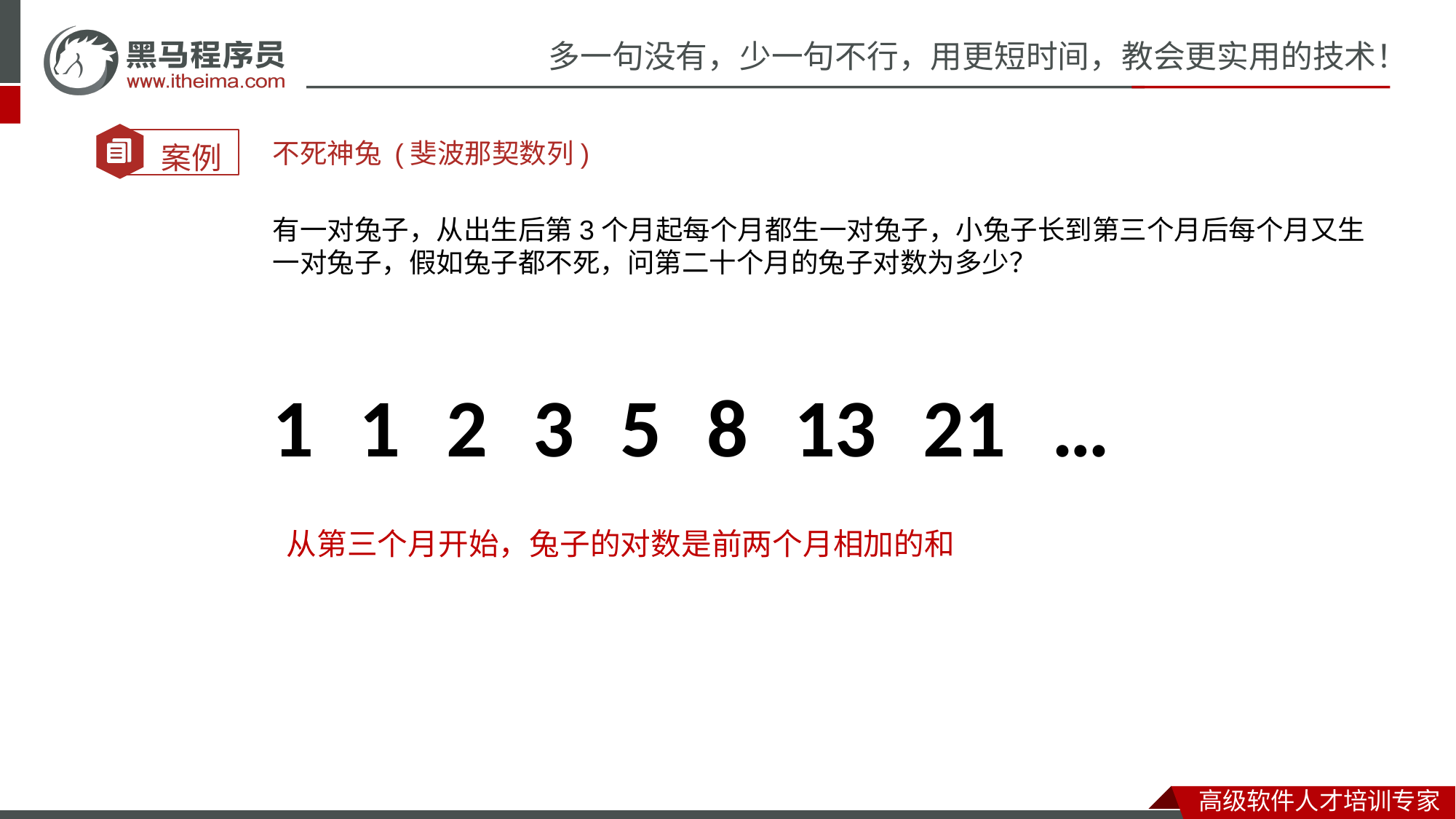

不死神兔 (斐波那契数列)
有一对兔子，从出生后第3个月起每个月都生一对兔子，小兔子长到第三个月后每个月又生一对兔子，假如兔子都不死，问第二十个月的兔子对数为多少？
1
1
2
3
5
8
13
21
…
从第三个月开始，兔子的对数是前两个月相加的和